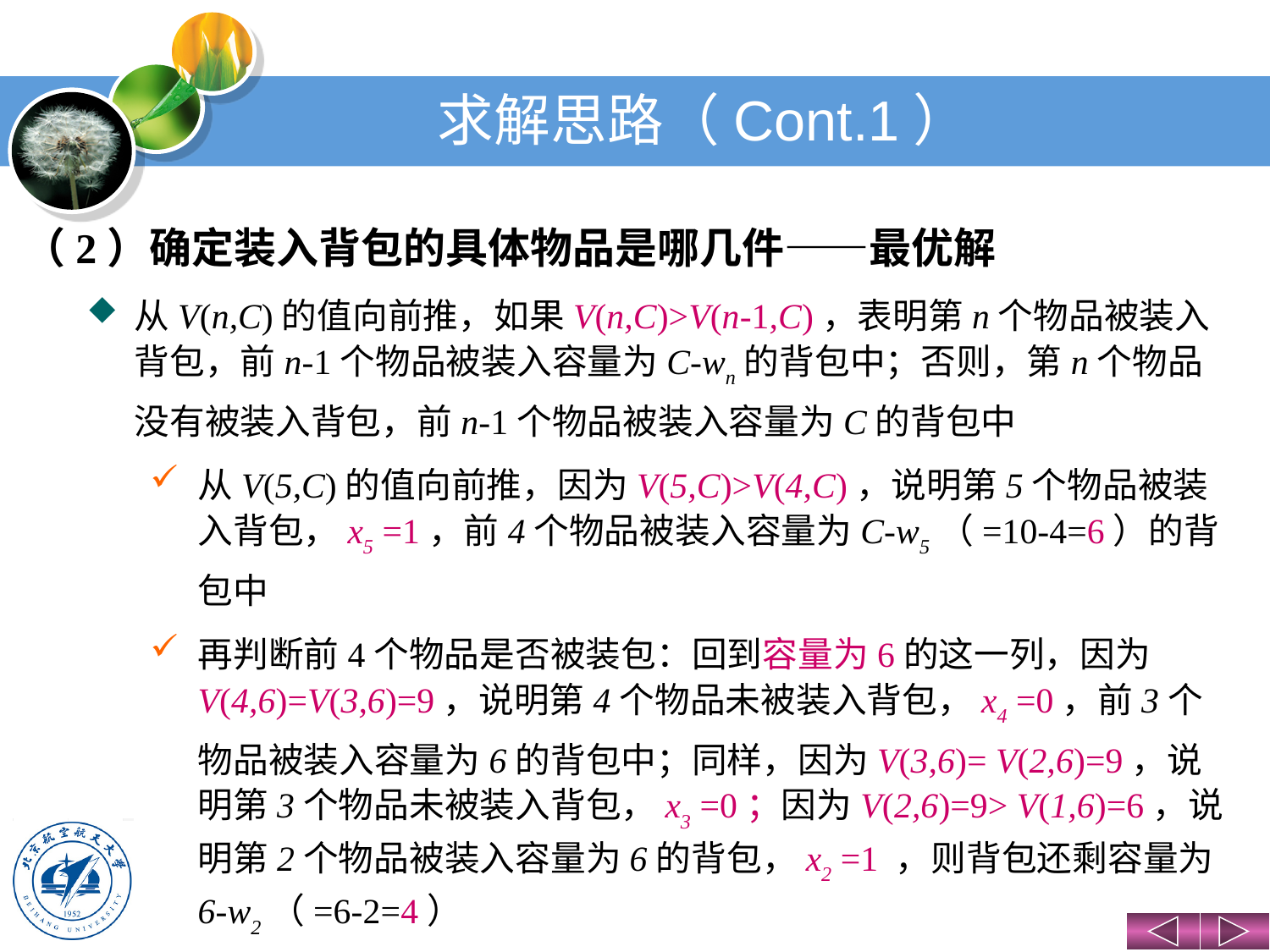

# 求解思路（Cont.1）
（2）确定装入背包的具体物品是哪几件——最优解
从V(n,C)的值向前推，如果V(n,C)>V(n-1,C)，表明第n个物品被装入背包，前n-1个物品被装入容量为C-wn的背包中；否则，第n个物品没有被装入背包，前n-1个物品被装入容量为C的背包中
从V(5,C)的值向前推，因为V(5,C)>V(4,C)，说明第5个物品被装入背包，x5 =1，前4个物品被装入容量为C-w5（=10-4=6）的背包中
再判断前4个物品是否被装包：回到容量为6的这一列，因为V(4,6)=V(3,6)=9，说明第4个物品未被装入背包，x4 =0，前3个物品被装入容量为6的背包中；同样，因为V(3,6)= V(2,6)=9，说明第3个物品未被装入背包，x3 =0；因为V(2,6)=9> V(1,6)=6，说明第2个物品被装入容量为6的背包，x2 =1 ，则背包还剩容量为6-w2（=6-2=4）
回到容量为4的这一列，因为V(1,4)=6> V(0,4)=0，说明第1个物品被装入背包，x1 =1

119